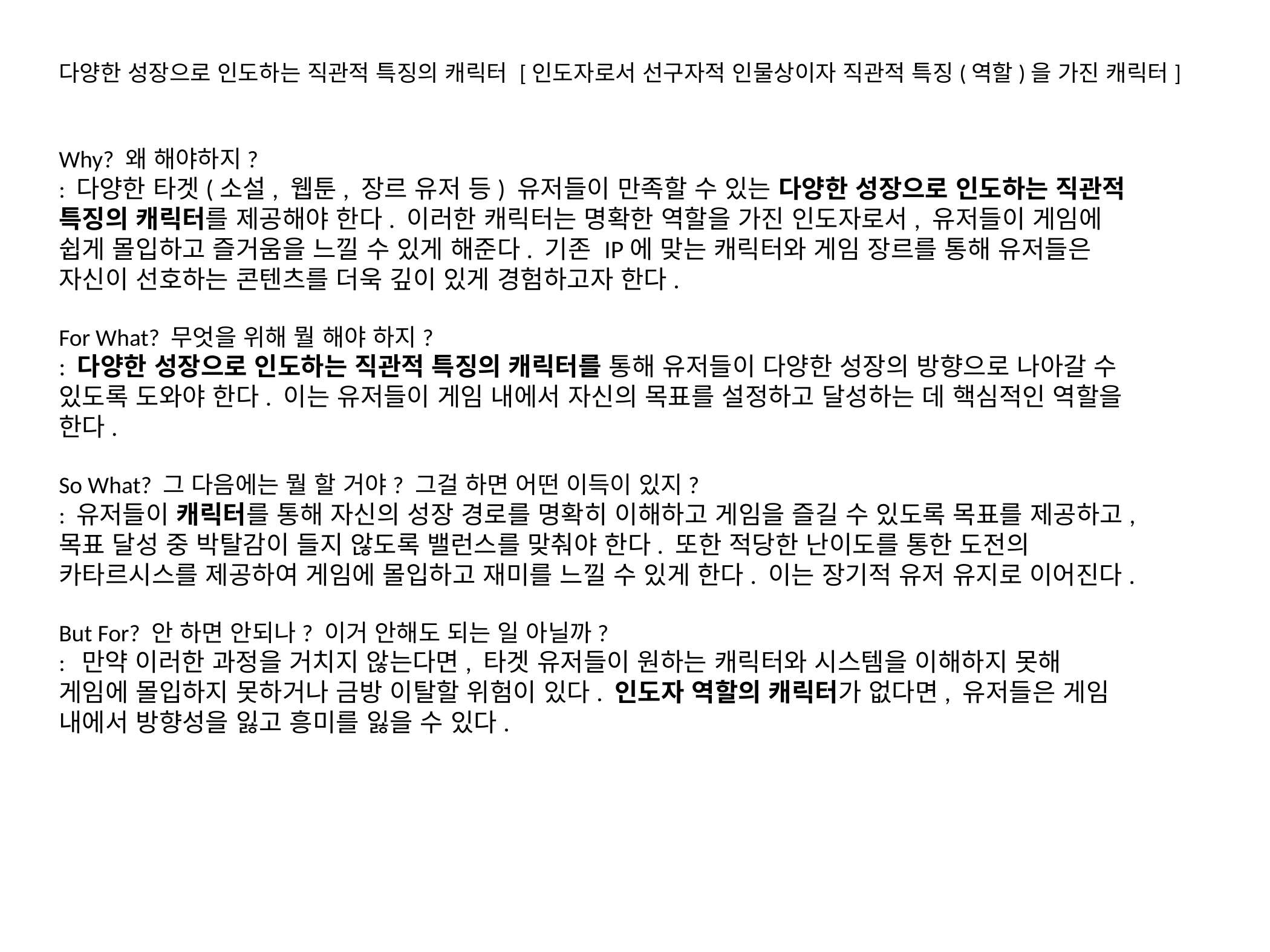

다양한 성장으로 인도하는 직관적 특징의 캐릭터 [인도자로서 선구자적 인물상이자 직관적 특징(역할)을 가진 캐릭터]
Why? 왜 해야하지?
: 다양한 타겟(소설, 웹툰, 장르 유저 등) 유저들이 만족할 수 있는 다양한 성장으로 인도하는 직관적 특징의 캐릭터를 제공해야 한다. 이러한 캐릭터는 명확한 역할을 가진 인도자로서, 유저들이 게임에 쉽게 몰입하고 즐거움을 느낄 수 있게 해준다. 기존 IP에 맞는 캐릭터와 게임 장르를 통해 유저들은 자신이 선호하는 콘텐츠를 더욱 깊이 있게 경험하고자 한다.

For What? 무엇을 위해 뭘 해야 하지?
: 다양한 성장으로 인도하는 직관적 특징의 캐릭터를 통해 유저들이 다양한 성장의 방향으로 나아갈 수 있도록 도와야 한다. 이는 유저들이 게임 내에서 자신의 목표를 설정하고 달성하는 데 핵심적인 역할을 한다.

So What? 그 다음에는 뭘 할 거야? 그걸 하면 어떤 이득이 있지?
: 유저들이 캐릭터를 통해 자신의 성장 경로를 명확히 이해하고 게임을 즐길 수 있도록 목표를 제공하고, 목표 달성 중 박탈감이 들지 않도록 밸런스를 맞춰야 한다. 또한 적당한 난이도를 통한 도전의 카타르시스를 제공하여 게임에 몰입하고 재미를 느낄 수 있게 한다. 이는 장기적 유저 유지로 이어진다.

But For? 안 하면 안되나? 이거 안해도 되는 일 아닐까?
:  만약 이러한 과정을 거치지 않는다면, 타겟 유저들이 원하는 캐릭터와 시스템을 이해하지 못해 게임에 몰입하지 못하거나 금방 이탈할 위험이 있다. 인도자 역할의 캐릭터가 없다면, 유저들은 게임 내에서 방향성을 잃고 흥미를 잃을 수 있다.